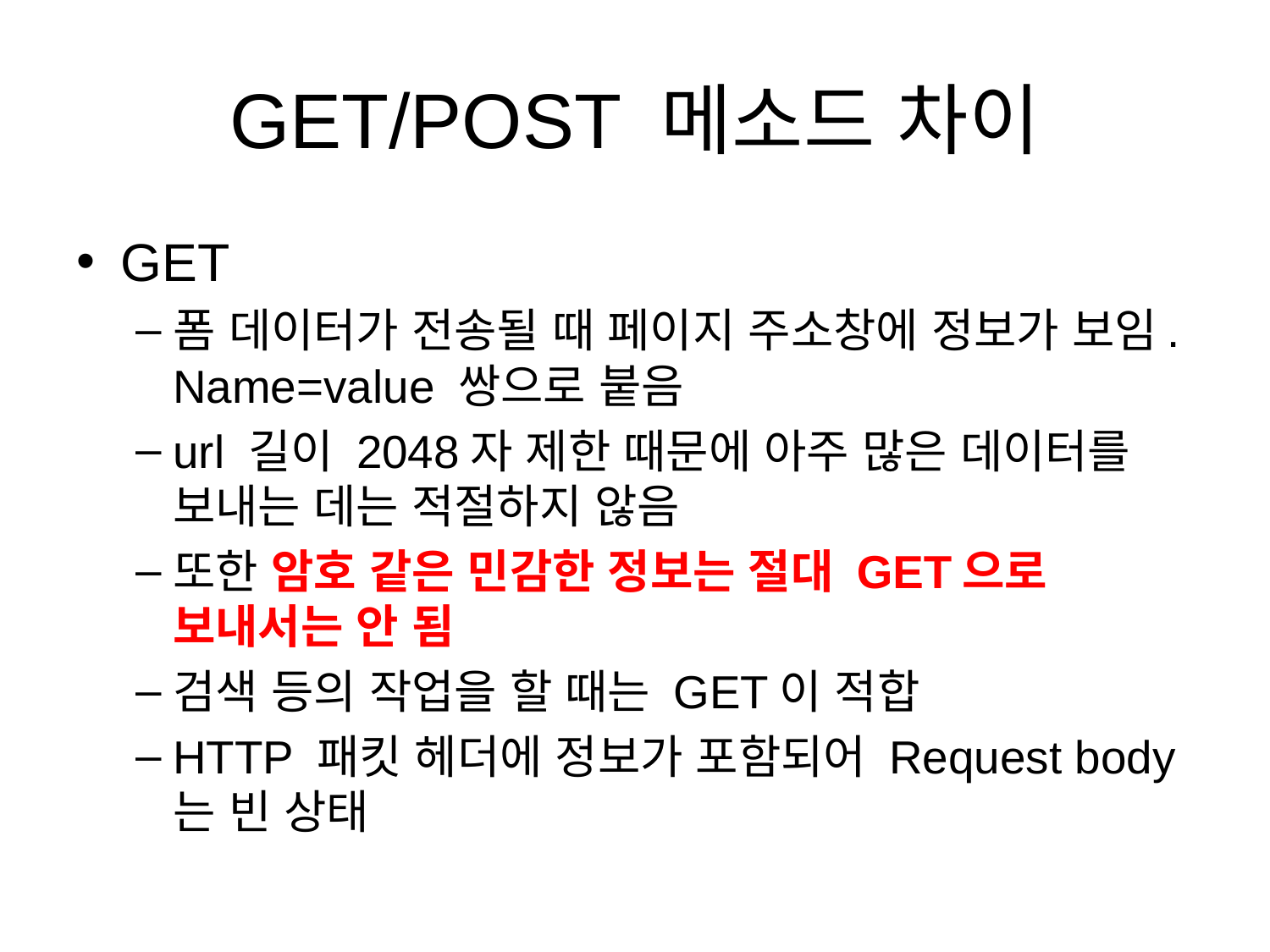

# GET/POST 메소드 차이
GET
폼 데이터가 전송될 때 페이지 주소창에 정보가 보임. Name=value 쌍으로 붙음
url 길이 2048자 제한 때문에 아주 많은 데이터를 보내는 데는 적절하지 않음
또한 암호 같은 민감한 정보는 절대 GET으로 보내서는 안 됨
검색 등의 작업을 할 때는 GET이 적합
HTTP 패킷 헤더에 정보가 포함되어 Request body는 빈 상태